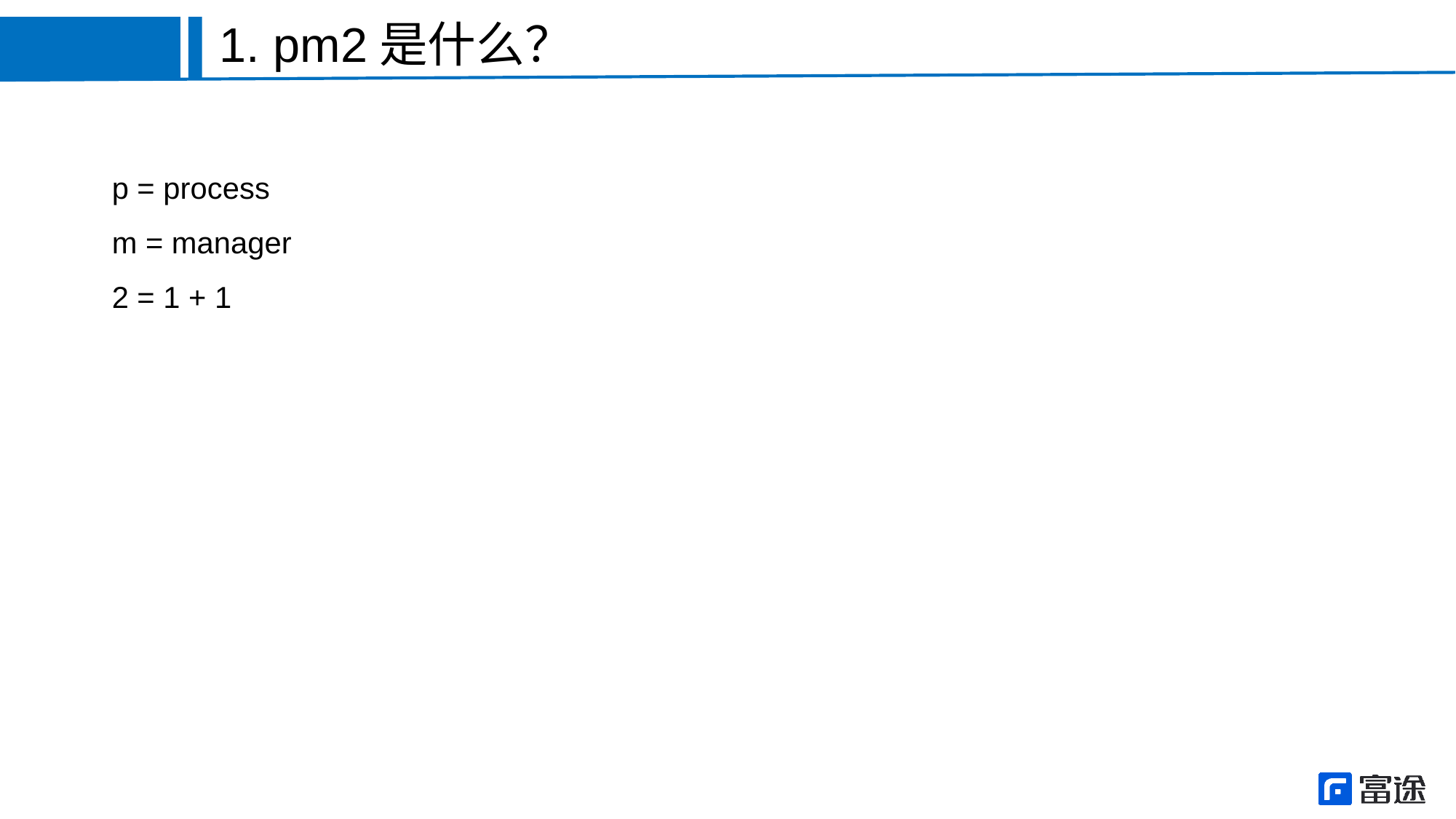

1. pm2是什么？
p = process
m = manager
2 = 1 + 1